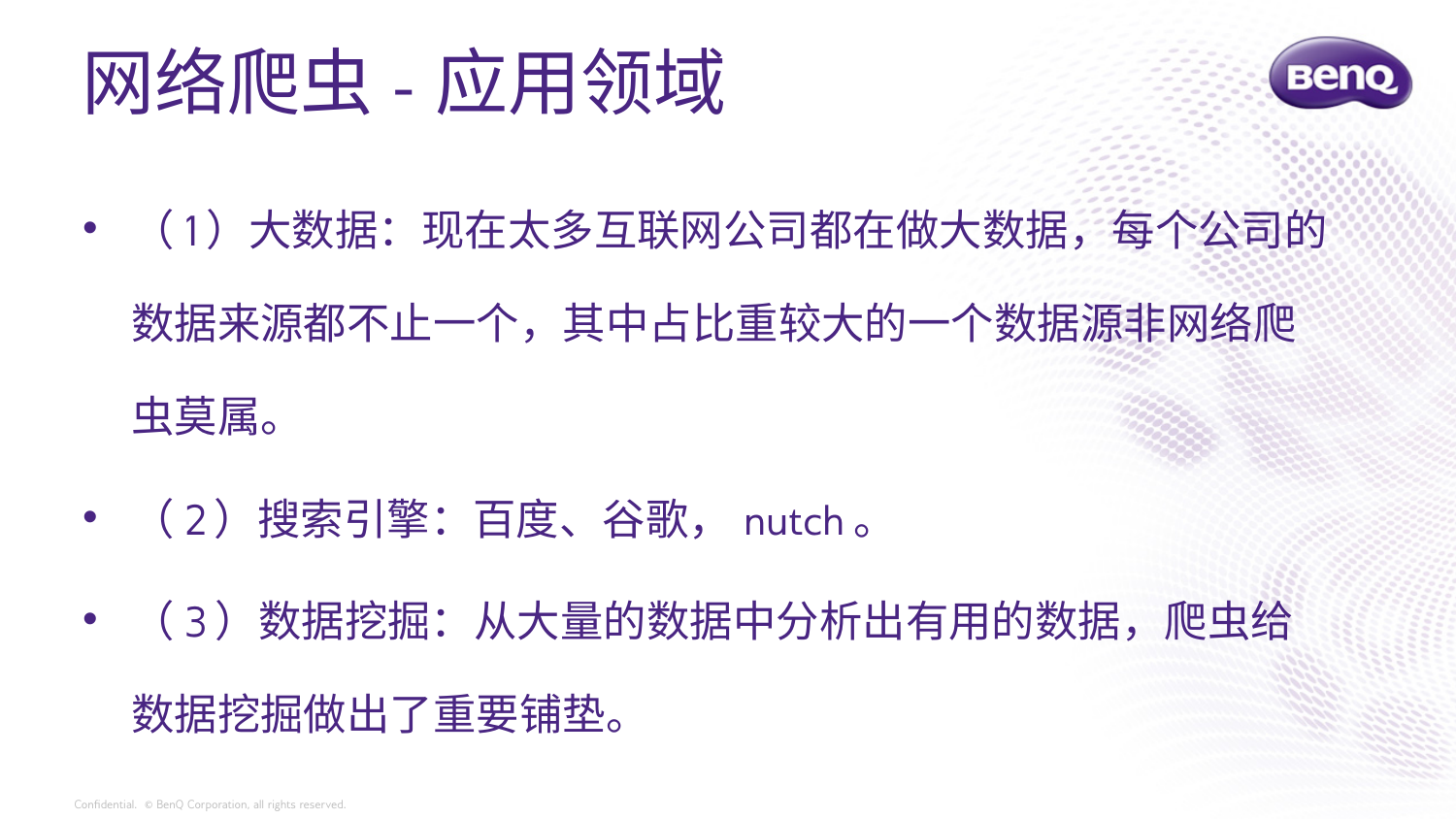

网络爬虫-应用领域
（1）大数据：现在太多互联网公司都在做大数据，每个公司的数据来源都不止一个，其中占比重较大的一个数据源非网络爬虫莫属。
（2）搜索引擎：百度、谷歌，nutch。
（3）数据挖掘：从大量的数据中分析出有用的数据，爬虫给数据挖掘做出了重要铺垫。